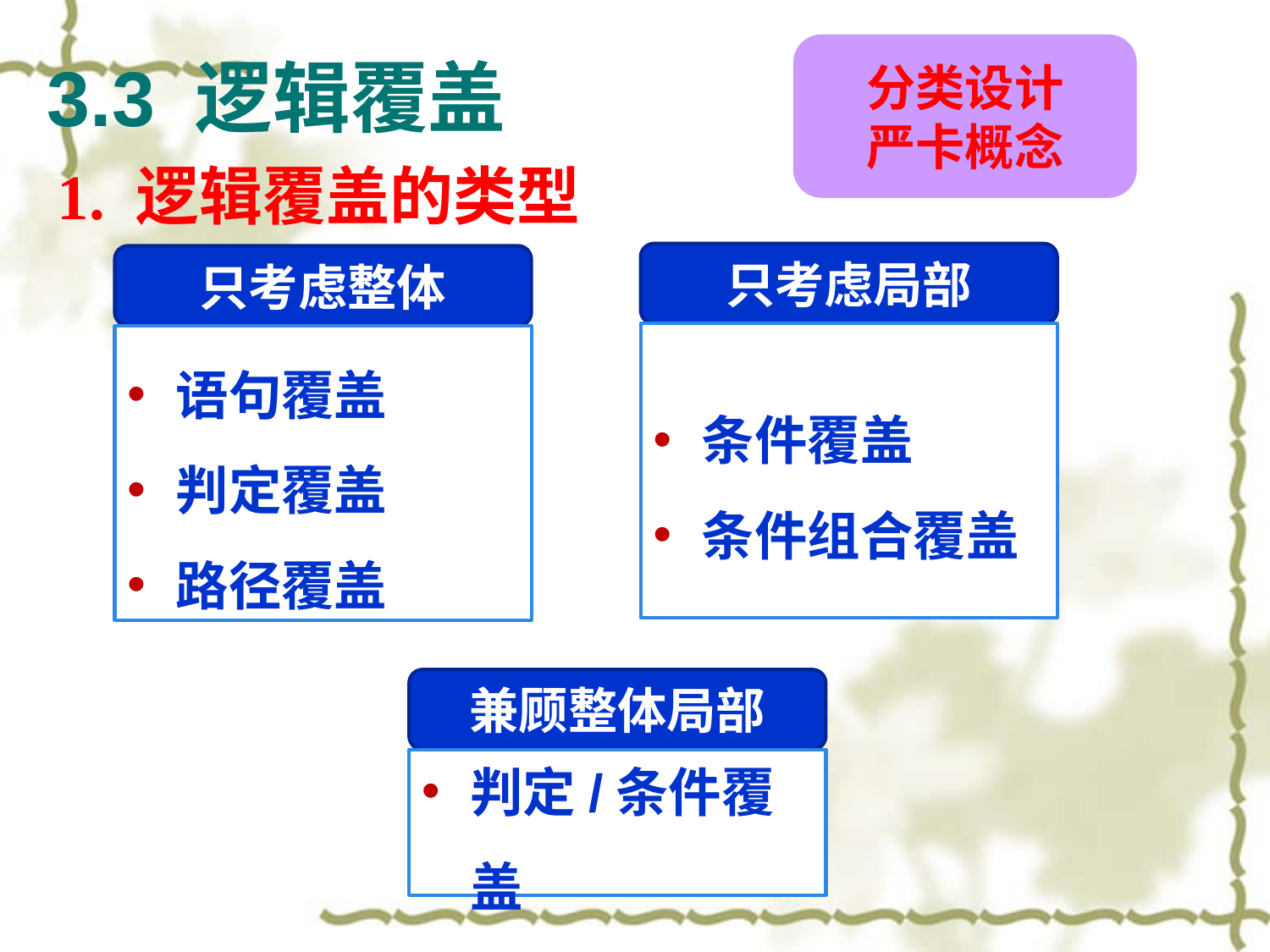

# 3.3 逻辑覆盖
分类设计
严卡概念
1. 逻辑覆盖的类型
只考虑局部
只考虑整体
条件覆盖
条件组合覆盖
语句覆盖
判定覆盖
路径覆盖
兼顾整体局部
判定/条件覆盖